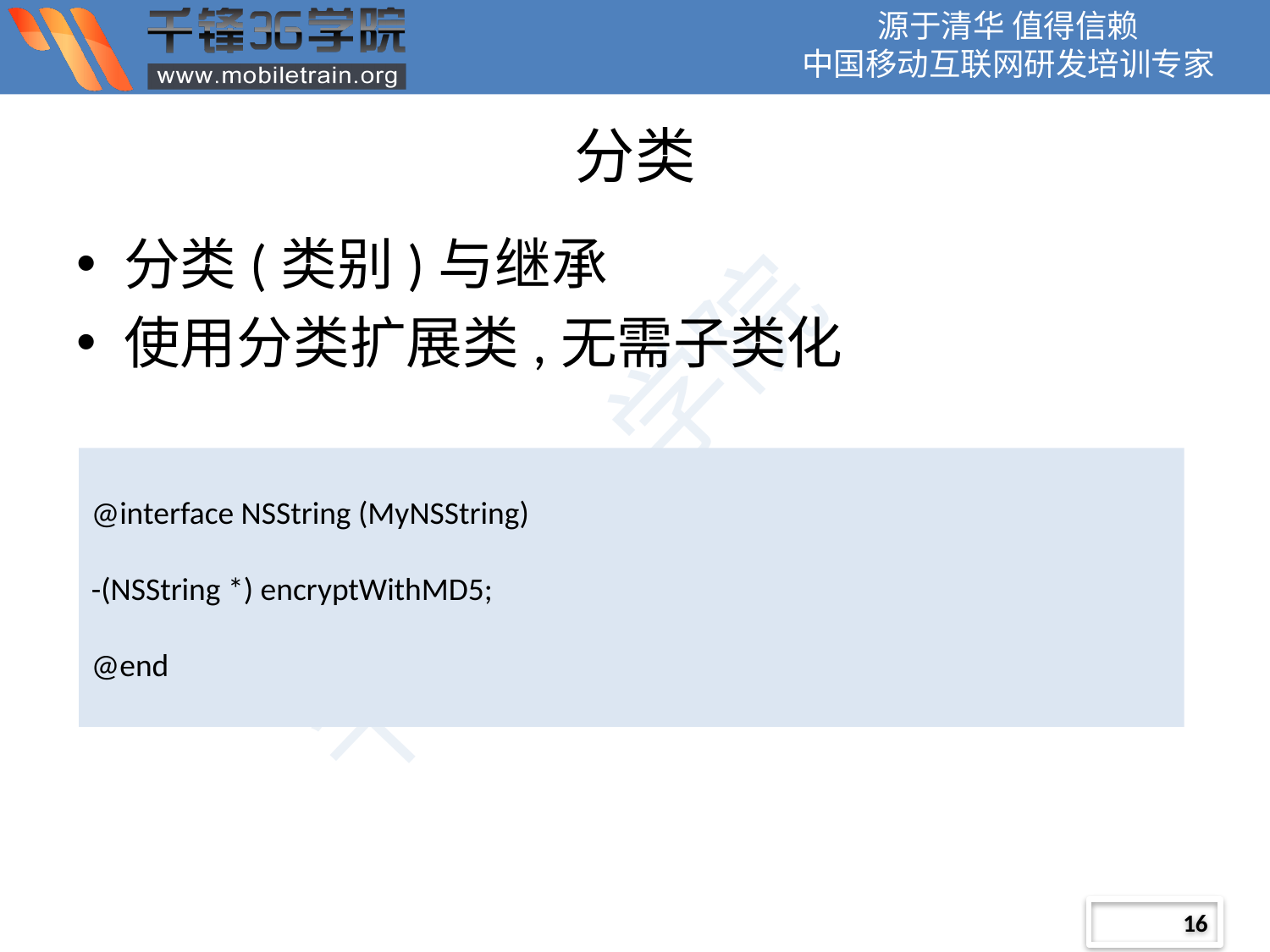

# 分类
分类(类别)与继承
使用分类扩展类,无需子类化

@interface NSString (MyNSString)

-(NSString *) encryptWithMD5;

@end